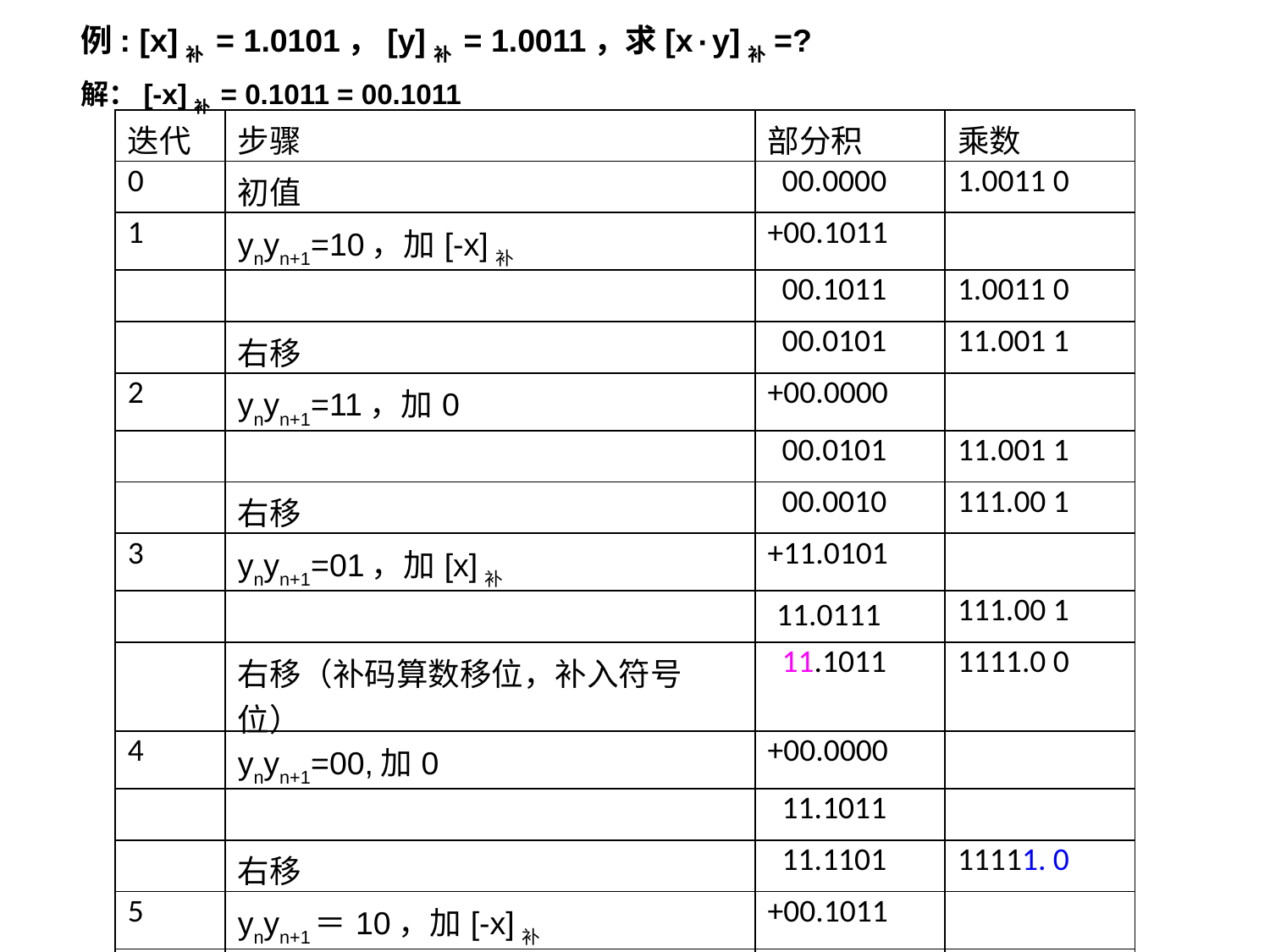

例: [x]补 = 1.0101，[y]补 = 1.0011，求[x·y]补=?
解：[-x]补 = 0.1011 = 00.1011
| 迭代 | 步骤 | 部分积 | 乘数 |
| --- | --- | --- | --- |
| 0 | 初值 | 00.0000 | 1.0011 0 |
| 1 | ynyn+1=10，加[-x]补 | +00.1011 |  |
|  |  | 00.1011 | 1.0011 0 |
|  | 右移 | 00.0101 | 11.001 1 |
| 2 | ynyn+1=11，加0 | +00.0000 |  |
|  |  | 00.0101 | 11.001 1 |
|  | 右移 | 00.0010 | 111.00 1 |
| 3 | ynyn+1=01，加[x]补 | +11.0101 |  |
|  |  | 11.0111 | 111.00 1 |
|  | 右移（补码算数移位，补入符号位） | 11.1011 | 1111.0 0 |
| 4 | ynyn+1=00,加0 | +00.0000 |  |
|  |  | 11.1011 |  |
|  | 右移 | 11.1101 | 11111. 0 |
| 5 | ynyn+1＝10，加[-x]补 | +00.1011 |  |
|  | 最后一步不移位 | 00.1000 | 1111 |